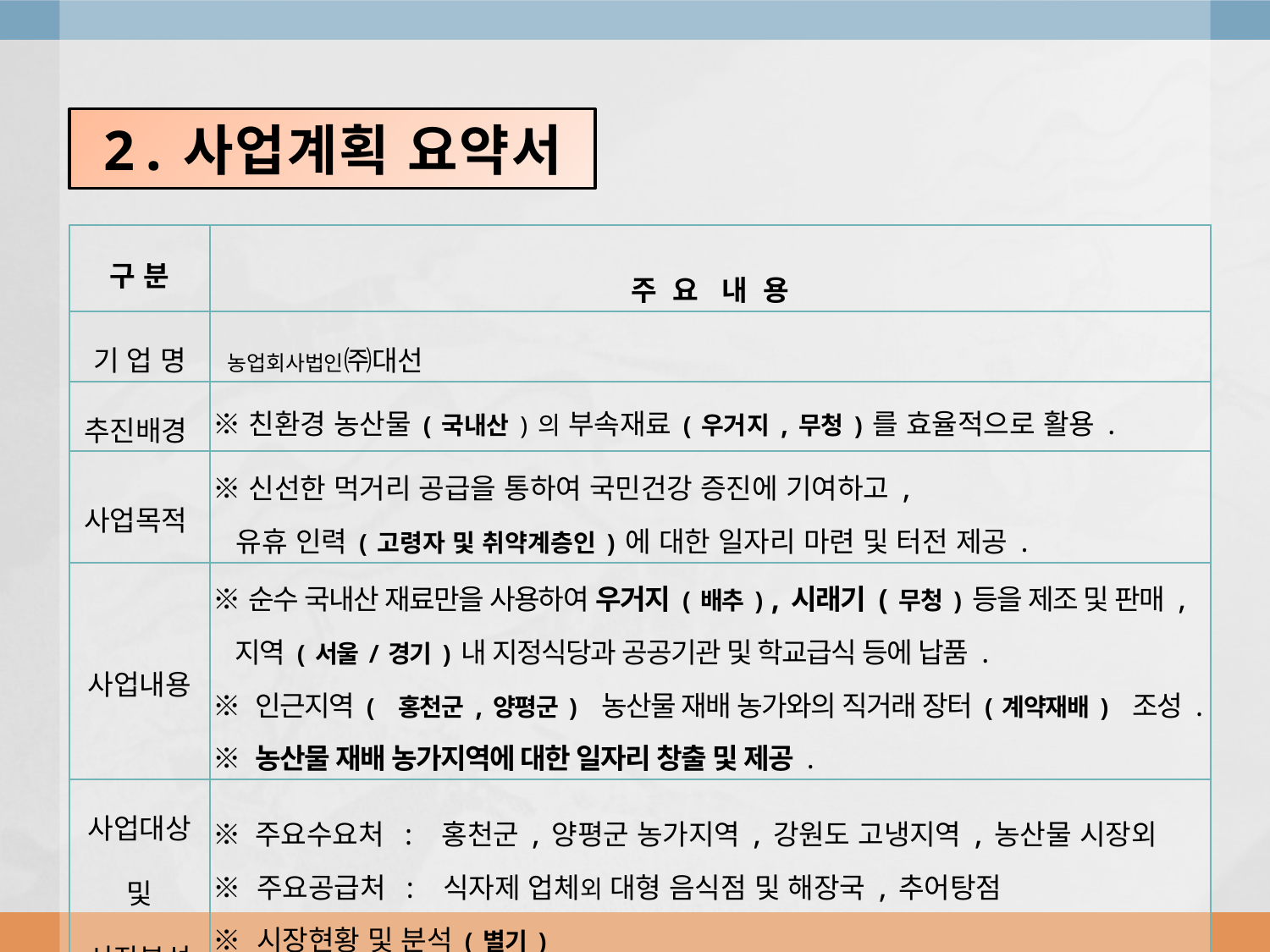

# 2.사업계획 요약서
| 구 분 | 주 요 내 용 |
| --- | --- |
| 기 업 명 | 농업회사법인㈜대선 |
| 추진배경 | ※친환경 농산물(국내산)의 부속재료(우거지,무청)를 효율적으로 활용. |
| 사업목적 | ※신선한 먹거리 공급을 통하여 국민건강 증진에 기여하고, 유휴 인력(고령자 및 취약계층인)에 대한 일자리 마련 및 터전 제공. |
| 사업내용 | ※순수 국내산 재료만을 사용하여 우거지(배추),시래기(무청)등을 제조 및 판매, 지역(서울/경기)내 지정식당과 공공기관 및 학교급식 등에 납품. ※ 인근지역( 홍천군,양평군) 농산물 재배 농가와의 직거래 장터(계약재배) 조성. ※ 농산물 재배 농가지역에 대한 일자리 창출 및 제공. |
| 사업대상 및 시장분석 | ※ 주요수요처 : 홍천군,양평군 농가지역,강원도 고냉지역,농산물 시장외 ※ 주요공급처 : 식자제 업체외 대형 음식점 및 해장국,추어탕점 ※ 시장현황 및 분석(별기) |